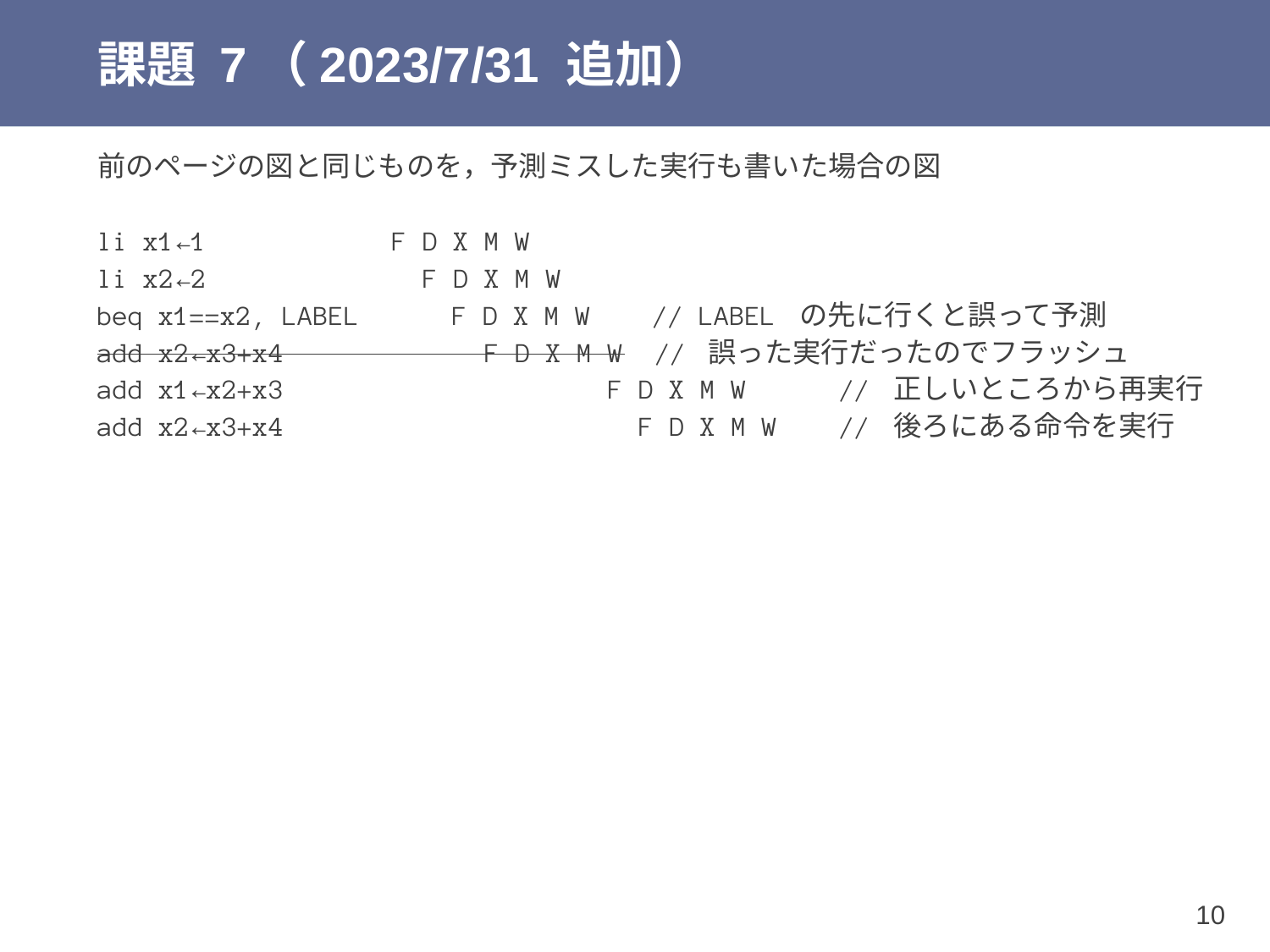

# 課題 7（2023/7/31 追加）
前のページの図と同じものを，予測ミスした実行も書いた場合の図
li x1←1            F D X M W
li x2←2              F D X M W
beq x1==x2, LABEL      F D X M W    // LABEL の先に行くと誤って予測
add x2←x3+x4             F D X M W  // 誤った実行だったのでフラッシュ
add x1←x2+x3                     F D X M W      // 正しいところから再実行
add x2←x3+x4                       F D X M W    // 後ろにある命令を実行